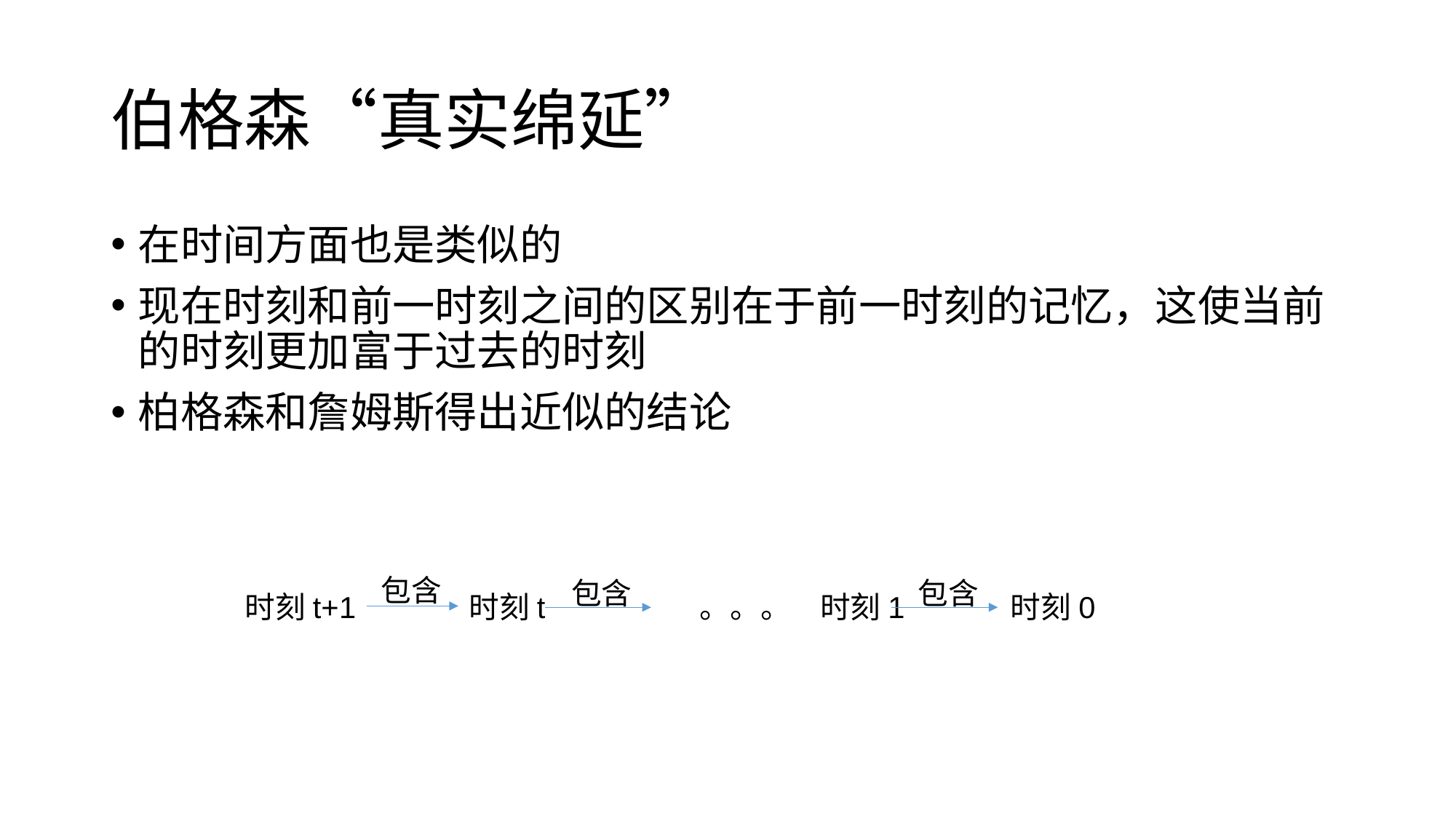

# 伯格森“真实绵延”
在时间方面也是类似的
现在时刻和前一时刻之间的区别在于前一时刻的记忆，这使当前的时刻更加富于过去的时刻
柏格森和詹姆斯得出近似的结论
包含
包含
包含
时刻t+1
时刻t
。。。
时刻1
时刻0